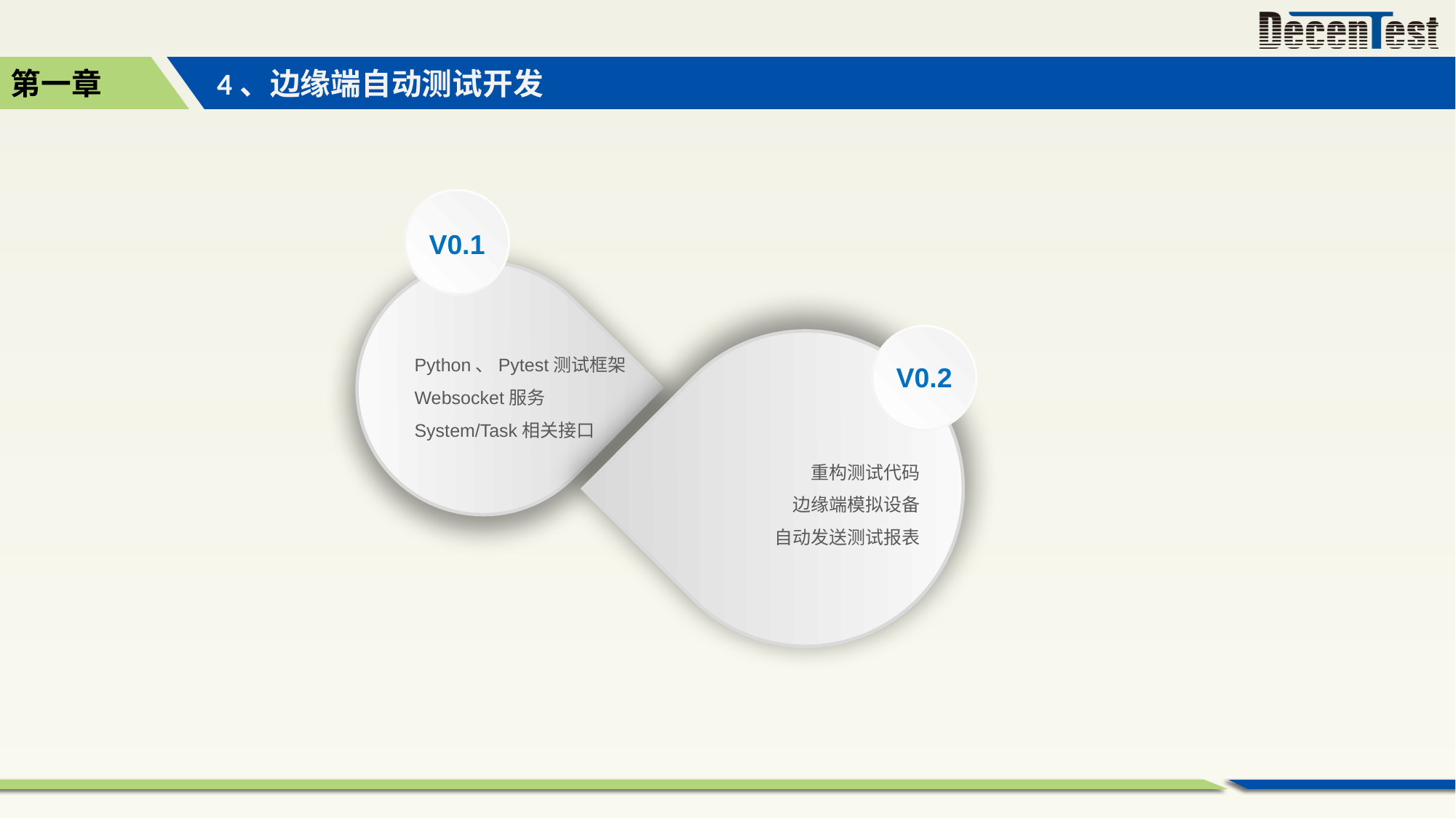

第一章
4、边缘端自动测试开发

V0.1

V0.2

Python、Pytest测试框架
Websocket服务
System/Task相关接口
重构测试代码
边缘端模拟设备
自动发送测试报表

6